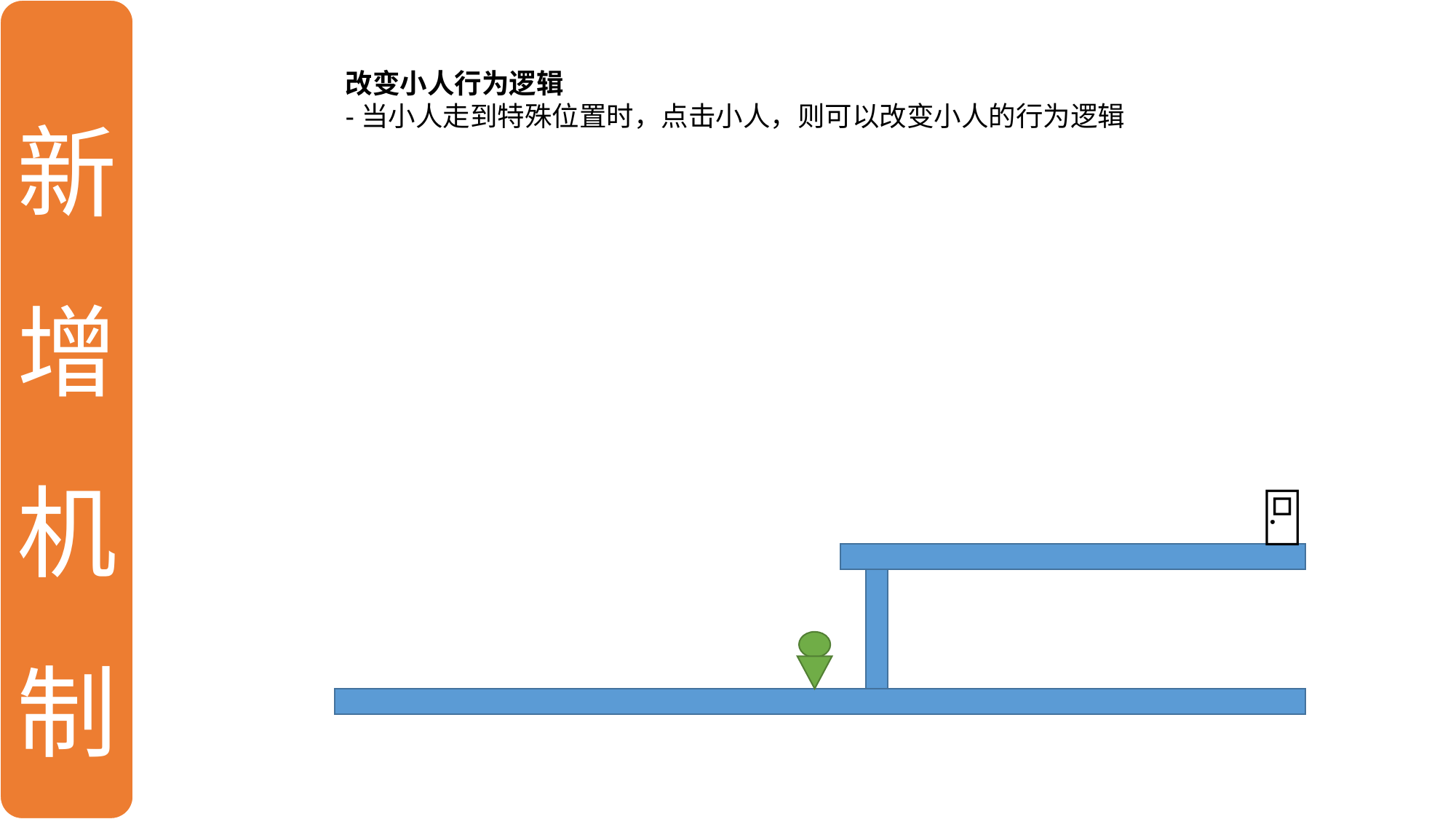

新增机制
改变小人行为逻辑
-当小人走到特殊位置时，点击小人，则可以改变小人的行为逻辑

🚪